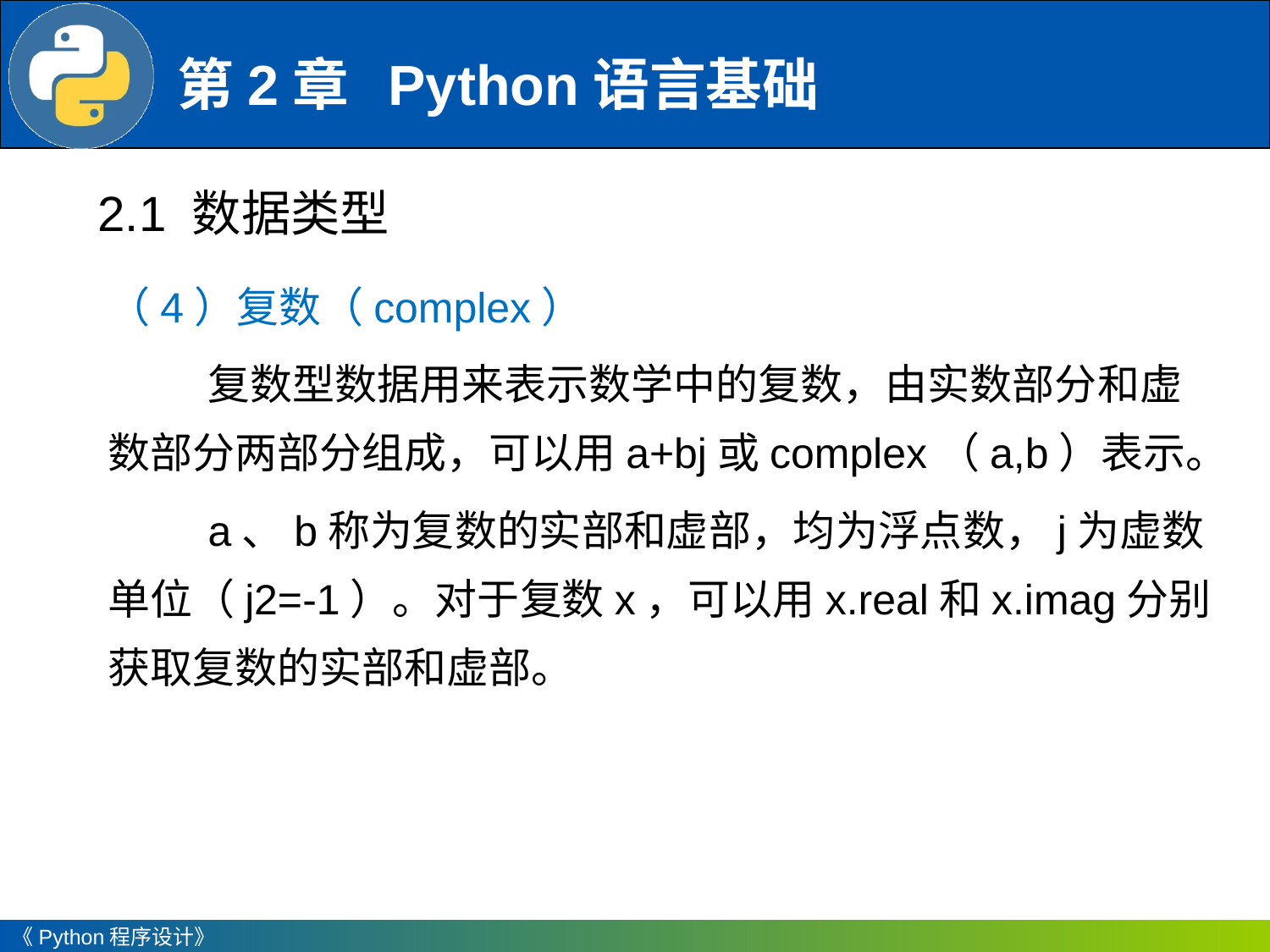

2.1 数据类型
（4）复数（complex）
复数型数据用来表示数学中的复数，由实数部分和虚数部分两部分组成，可以用a+bj或complex（a,b）表示。
a、b称为复数的实部和虚部，均为浮点数，j为虚数单位（j2=-1）。对于复数x，可以用x.real和x.imag分别获取复数的实部和虚部。